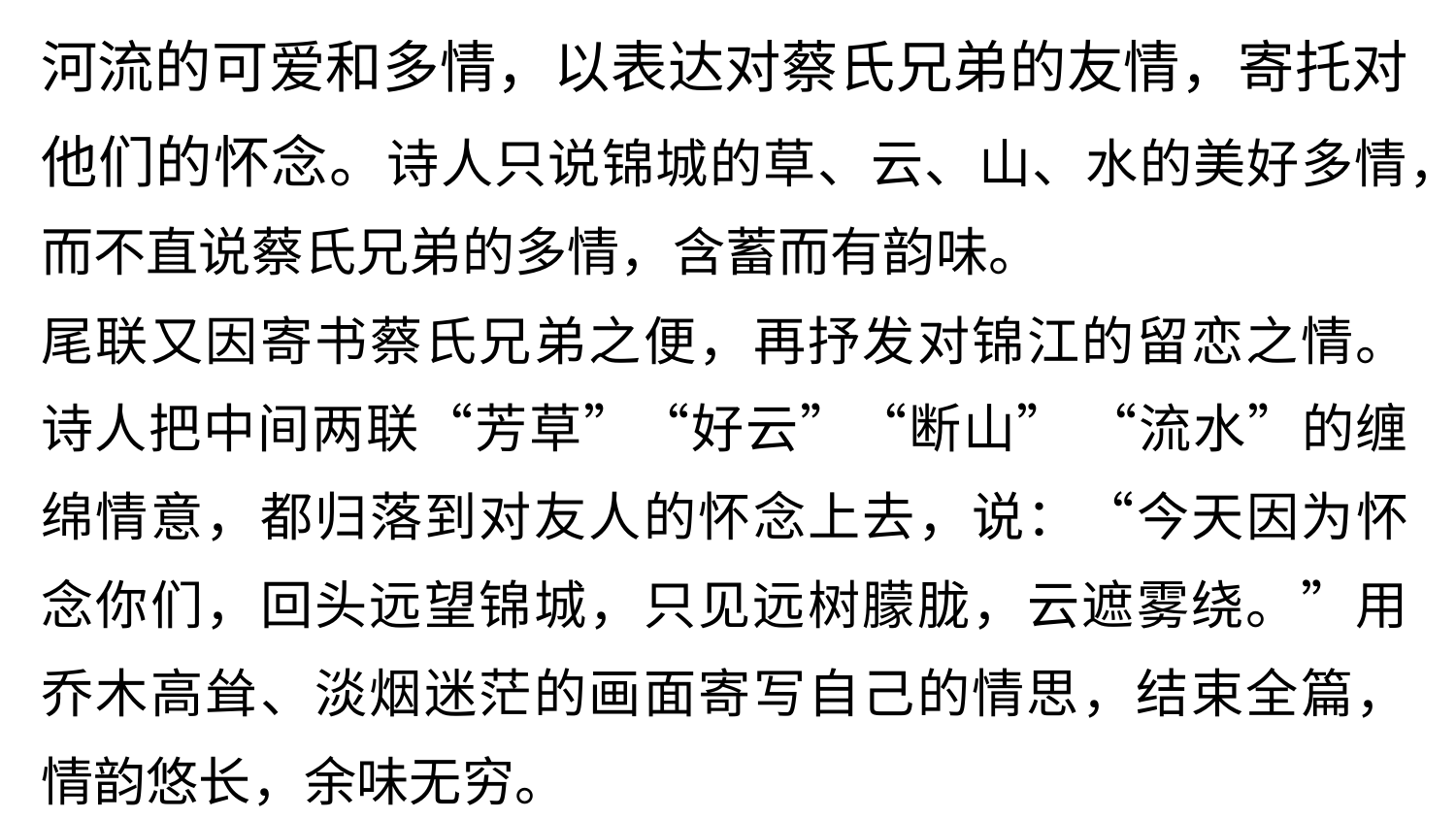

河流的可爱和多情，以表达对蔡氏兄弟的友情，寄托对他们的怀念。诗人只说锦城的草、云、山、水的美好多情，而不直说蔡氏兄弟的多情，含蓄而有韵味。
尾联又因寄书蔡氏兄弟之便，再抒发对锦江的留恋之情。诗人把中间两联“芳草”“好云”“断山” “流水”的缠绵情意，都归落到对友人的怀念上去，说：“今天因为怀念你们，回头远望锦城，只见远树朦胧，云遮雾绕。”用乔木高耸、淡烟迷茫的画面寄写自己的情思，结束全篇，情韵悠长，余味无穷。